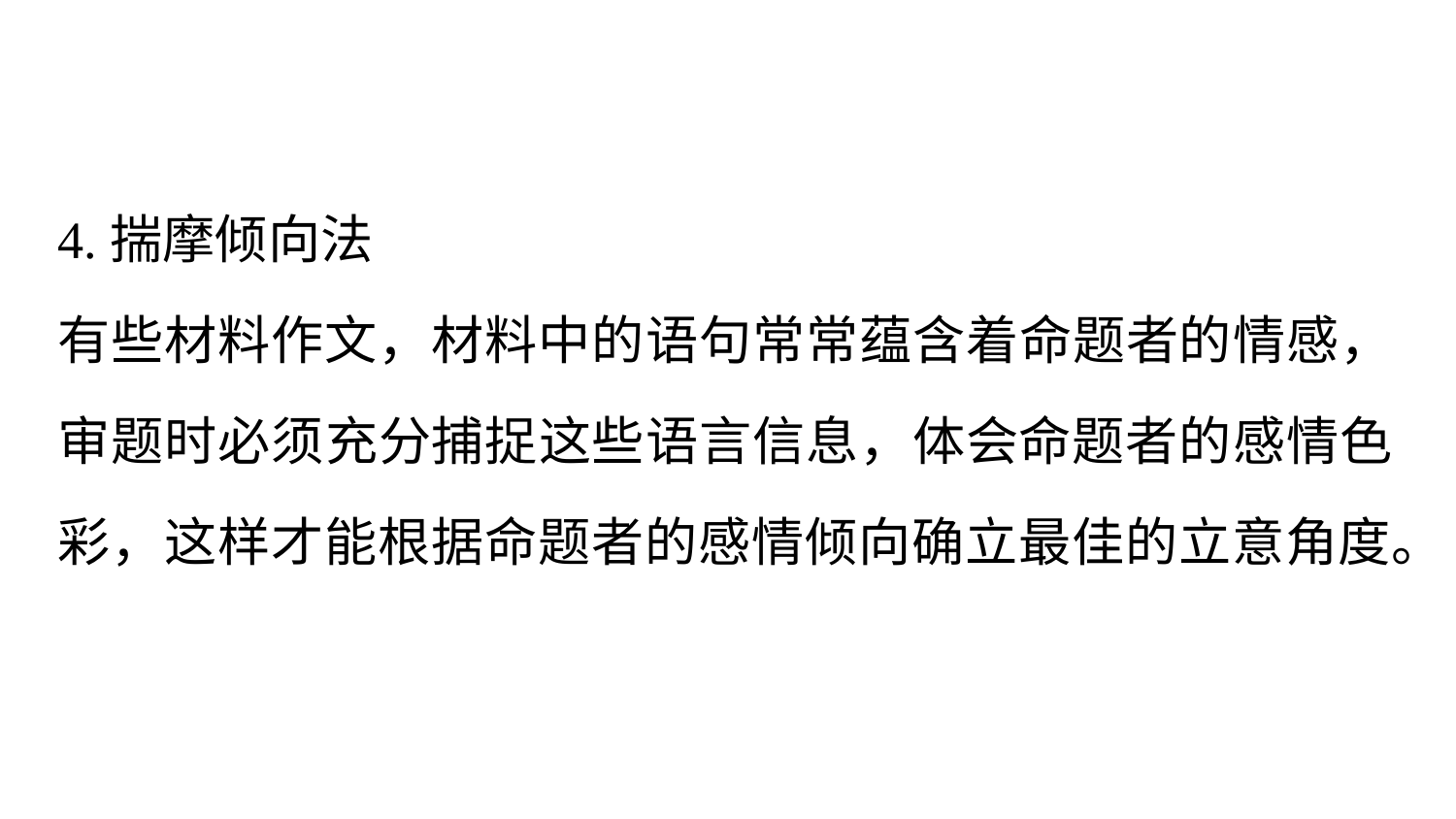

4.揣摩倾向法
有些材料作文，材料中的语句常常蕴含着命题者的情感，审题时必须充分捕捉这些语言信息，体会命题者的感情色彩，这样才能根据命题者的感情倾向确立最佳的立意角度。